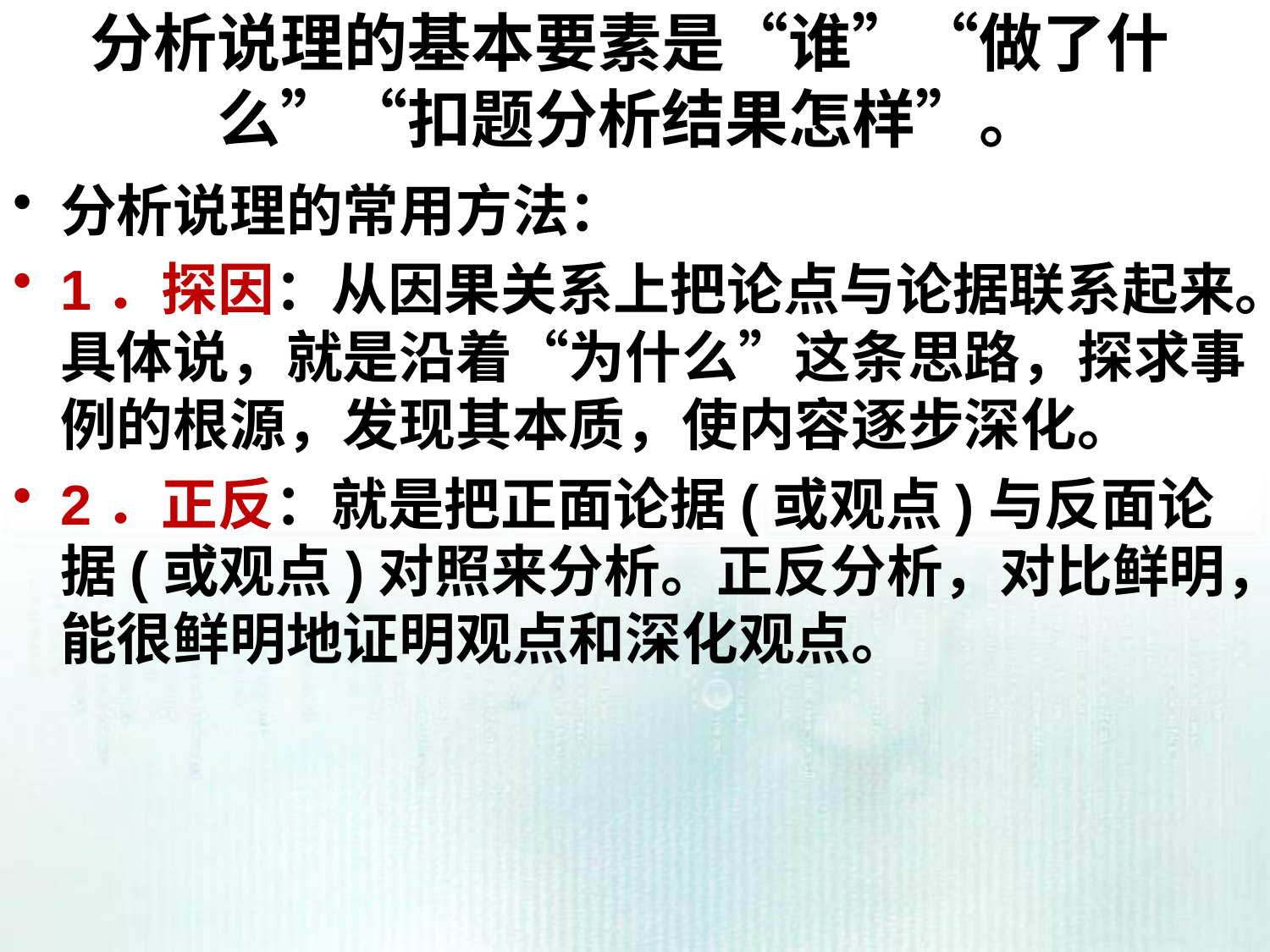

# 分析说理的基本要素是“谁”“做了什么”“扣题分析结果怎样”。
分析说理的常用方法：
1．探因：从因果关系上把论点与论据联系起来。具体说，就是沿着“为什么”这条思路，探求事例的根源，发现其本质，使内容逐步深化。
2．正反：就是把正面论据(或观点)与反面论据(或观点)对照来分析。正反分析，对比鲜明，能很鲜明地证明观点和深化观点。